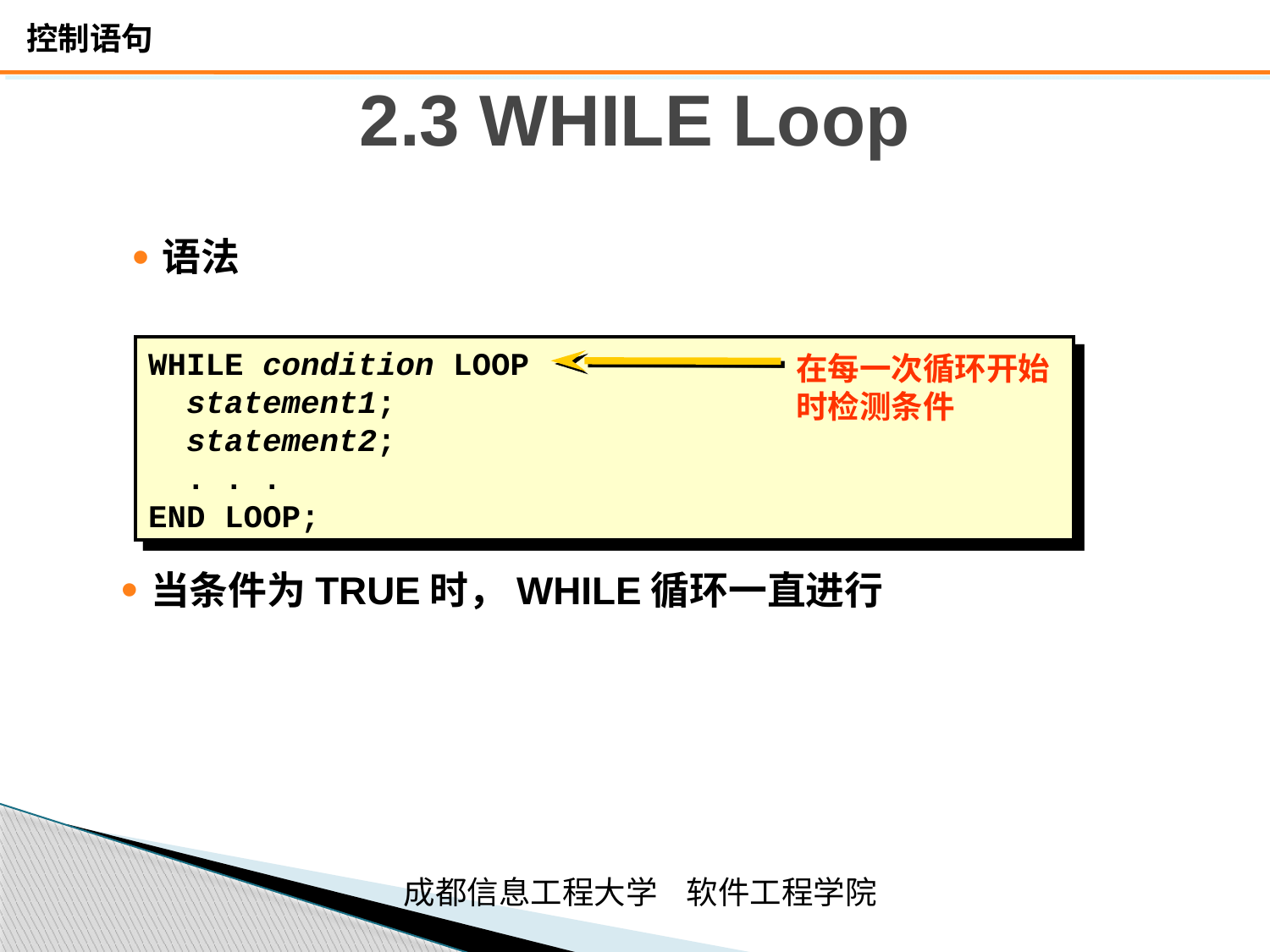

# 2.3 WHILE Loop
语法
WHILE condition LOOP
  statement1;
  statement2;
  . . .
END LOOP;
在每一次循环开始
时检测条件

当条件为TRUE时，WHILE循环一直进行